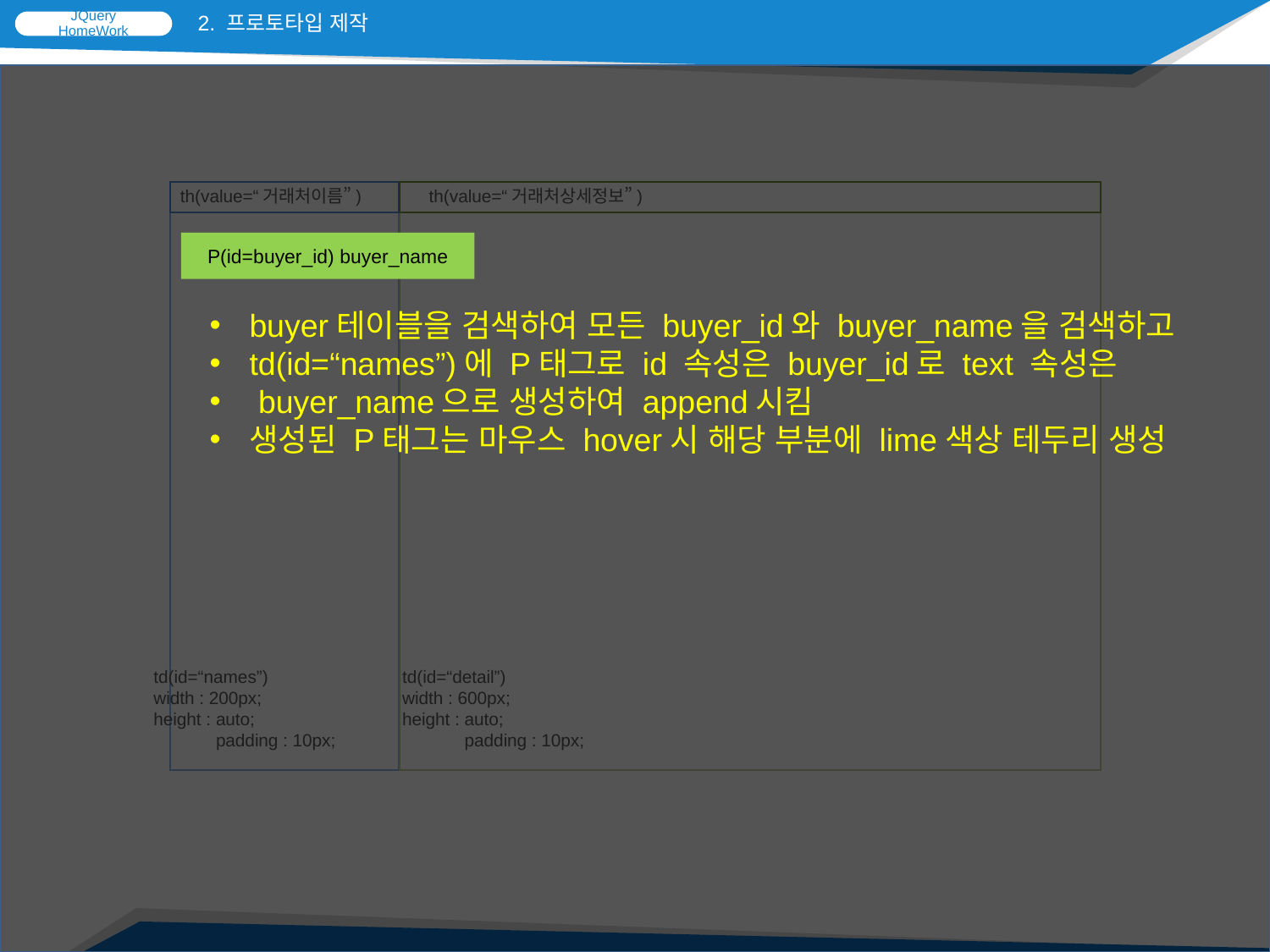

# 2. 프로토타입 제작

th(value=“거래처이름”)
th(value=“거래처상세정보”)
P(id=buyer_id) buyer_name
buyer테이블을 검색하여 모든 buyer_id와 buyer_name을 검색하고
td(id=“names”)에 P태그로 id 속성은 buyer_id로 text 속성은
 buyer_name으로 생성하여 append시킴
생성된 P태그는 마우스 hover시 해당 부분에 lime색상 테두리 생성
td(id=“names”)
width : 200px;
height : auto;
	padding : 10px;
td(id=“detail”)
width : 600px;
height : auto;
	padding : 10px;